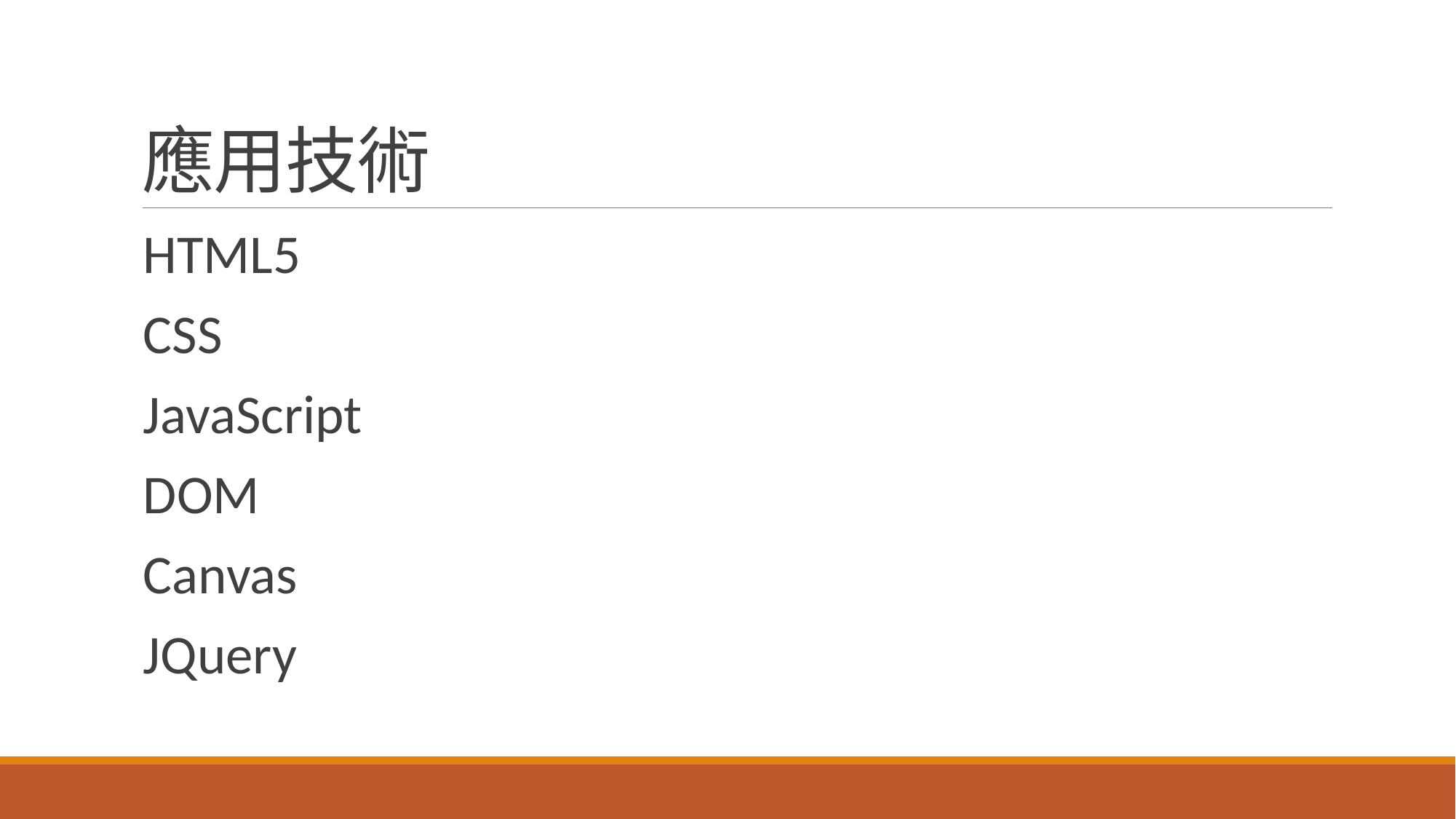

# 應用技術
HTML5
CSS
JavaScript
DOM
Canvas
JQuery